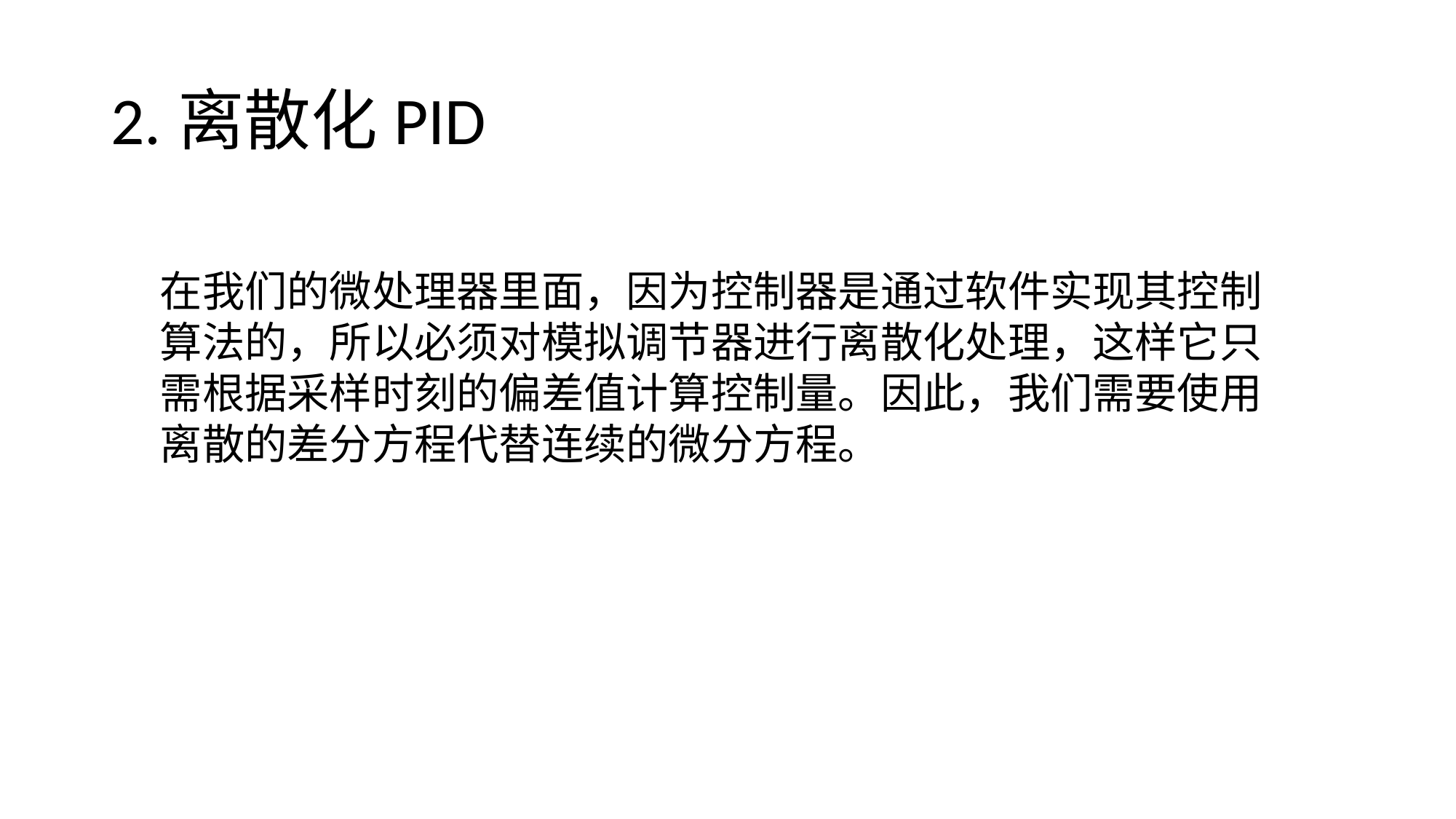

# 2.离散化PID
在我们的微处理器里面，因为控制器是通过软件实现其控制算法的，所以必须对模拟调节器进行离散化处理，这样它只需根据采样时刻的偏差值计算控制量。因此，我们需要使用离散的差分方程代替连续的微分方程。